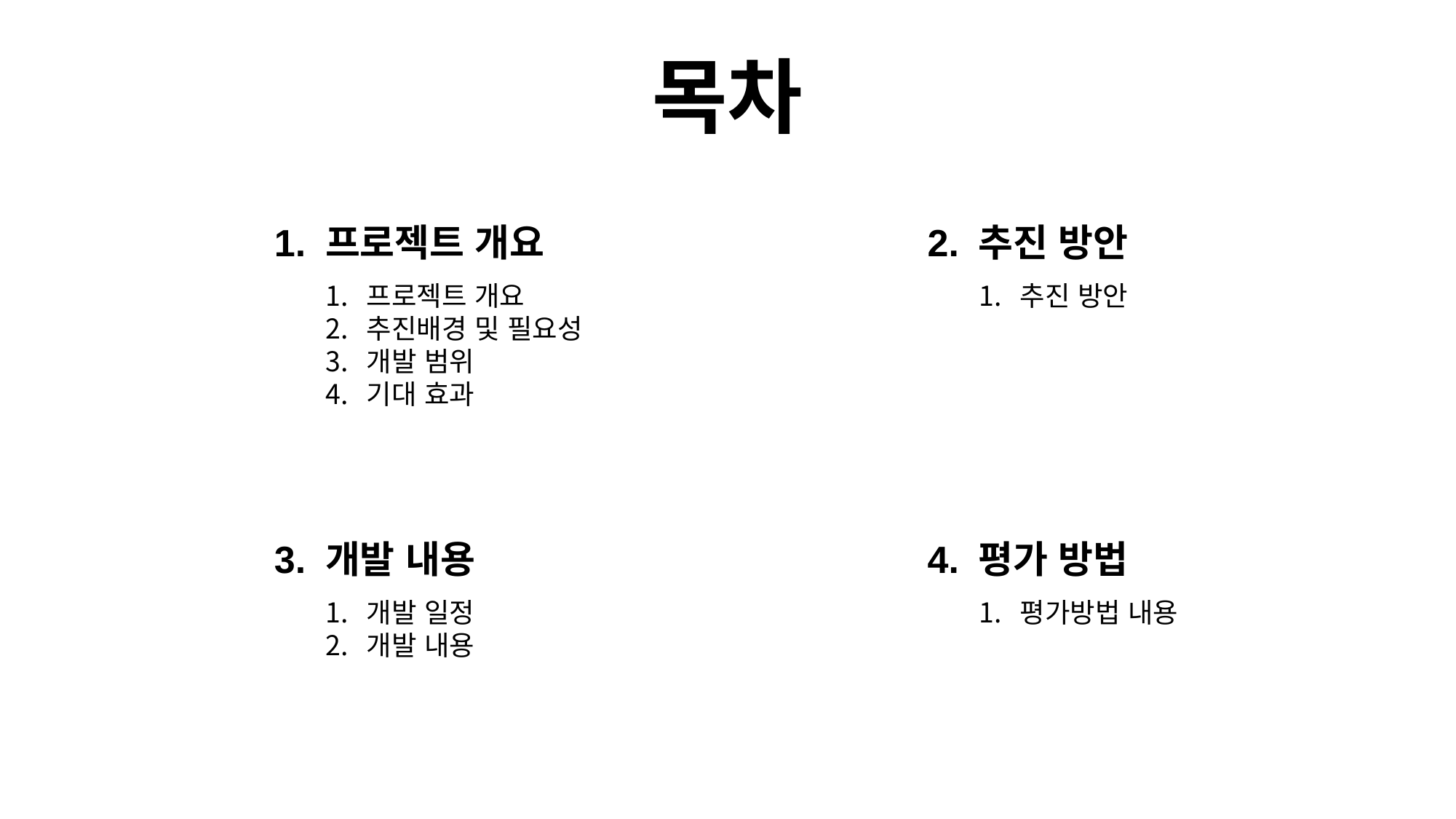

목차
1. 프로젝트 개요
2. 추진 방안
프로젝트 개요
추진배경 및 필요성
개발 범위
기대 효과
추진 방안
3. 개발 내용
4. 평가 방법
개발 일정
개발 내용
평가방법 내용